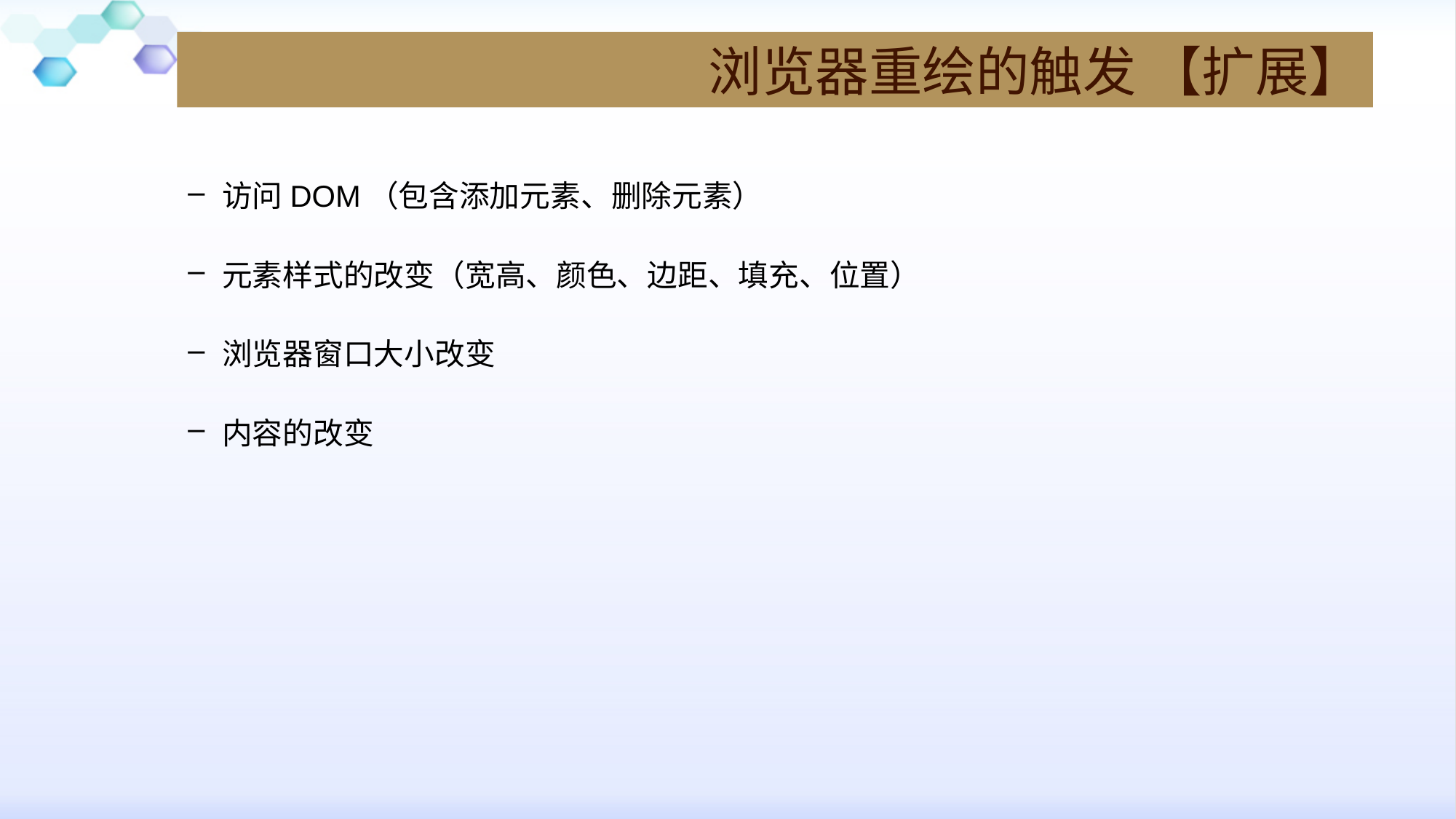

# 浏览器重绘的触发 【扩展】
访问DOM（包含添加元素、删除元素）
元素样式的改变（宽高、颜色、边距、填充、位置）
浏览器窗口大小改变
内容的改变